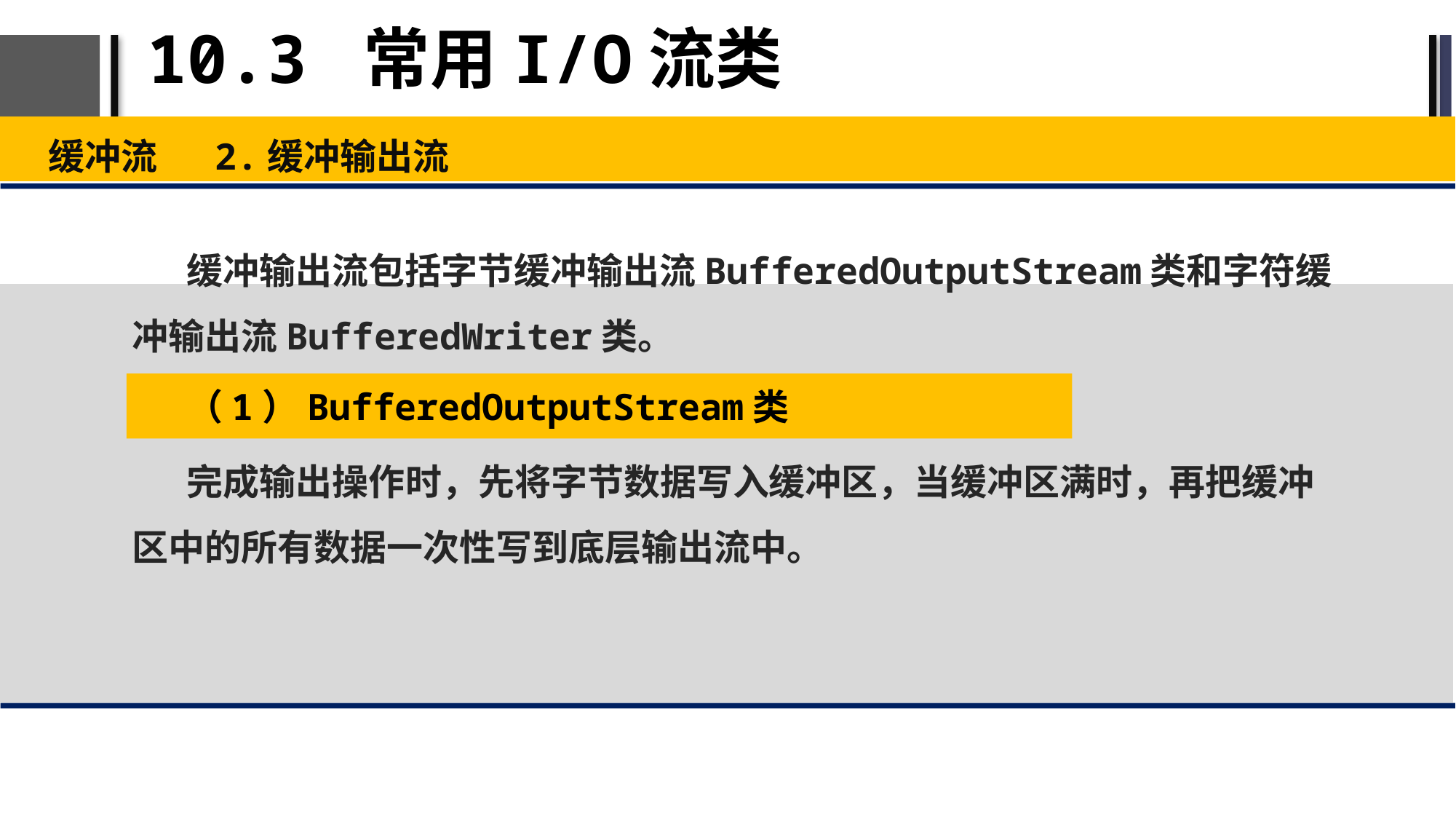

# 10.3 常用I/O流类

缓冲流      2.缓冲输出流

缓冲输出流包括字节缓冲输出流BufferedOutputStream类和字符缓冲输出流BufferedWriter类。

完成输出操作时，先将字节数据写入缓冲区，当缓冲区满时，再把缓冲区中的所有数据一次性写到底层输出流中。

（1）BufferedOutputStream类